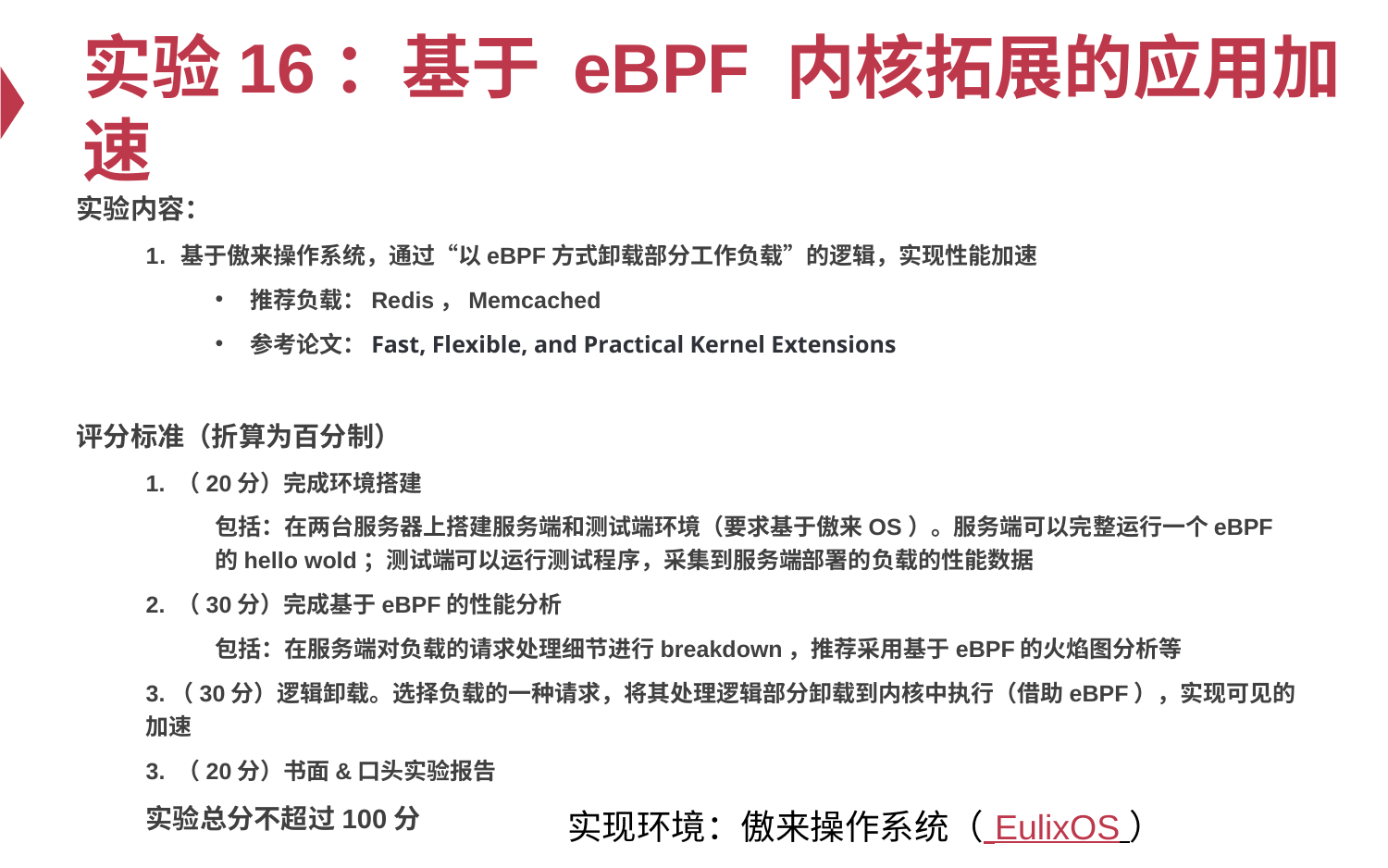

# 实验16：基于 eBPF 内核拓展的应用加速
实验内容：
基于傲来操作系统，通过“以eBPF方式卸载部分工作负载”的逻辑，实现性能加速
推荐负载：Redis，Memcached
参考论文：Fast, Flexible, and Practical Kernel Extensions

评分标准（折算为百分制）
1. （20分）完成环境搭建
包括：在两台服务器上搭建服务端和测试端环境（要求基于傲来OS）。服务端可以完整运行一个eBPF的hello wold；测试端可以运行测试程序，采集到服务端部署的负载的性能数据
2. （30分）完成基于eBPF的性能分析
包括：在服务端对负载的请求处理细节进行breakdown，推荐采用基于eBPF的火焰图分析等
3.（30分）逻辑卸载。选择负载的一种请求，将其处理逻辑部分卸载到内核中执行（借助eBPF），实现可见的加速
3. （20分）书面&口头实验报告
实验总分不超过100分

实现环境：傲来操作系统（ EulixOS ）